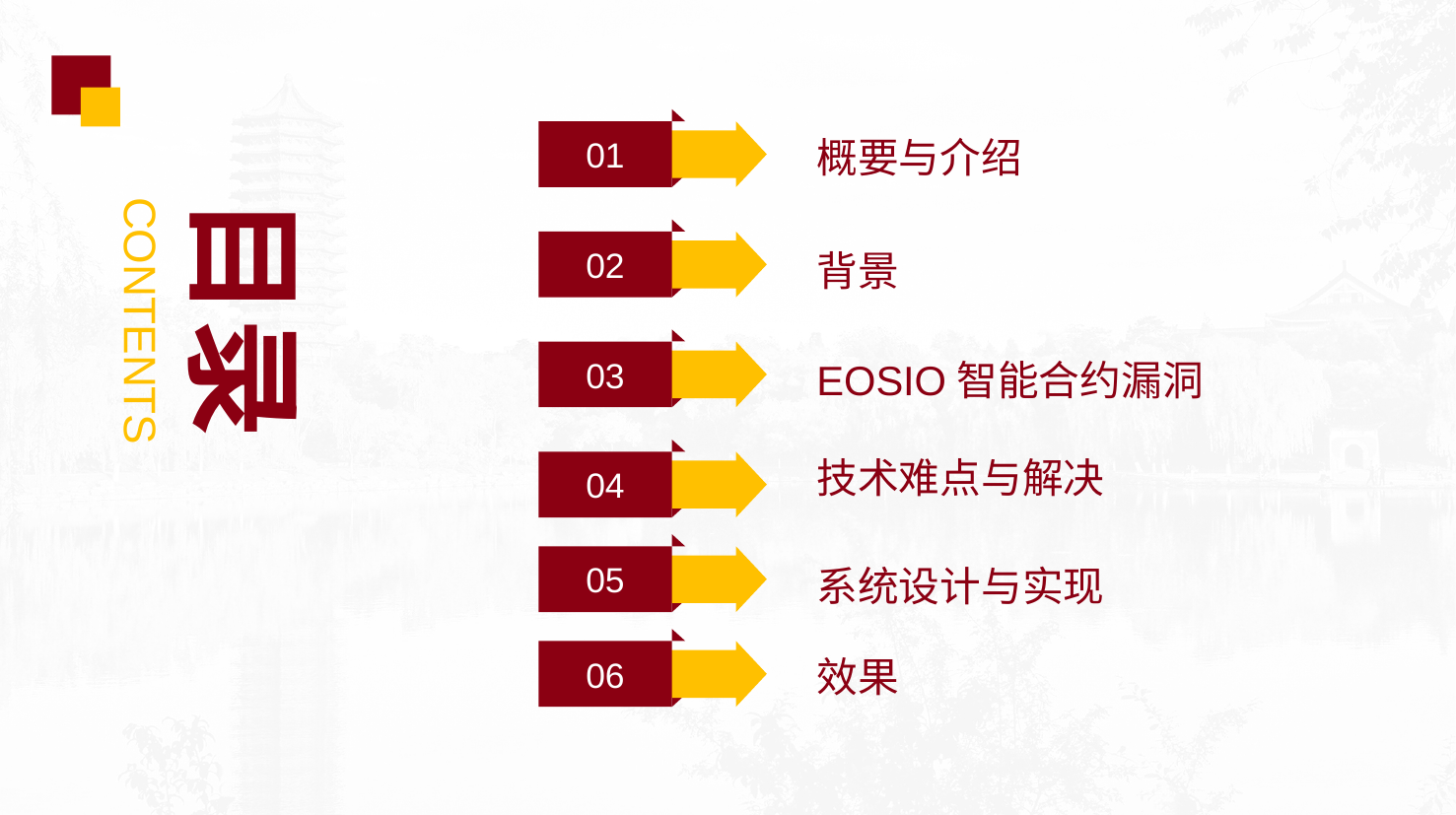

目录

01

概要与介绍

02

背景

CONTENTS

03

EOSIO智能合约漏洞

04

技术难点与解决

05

系统设计与实现

06

效果